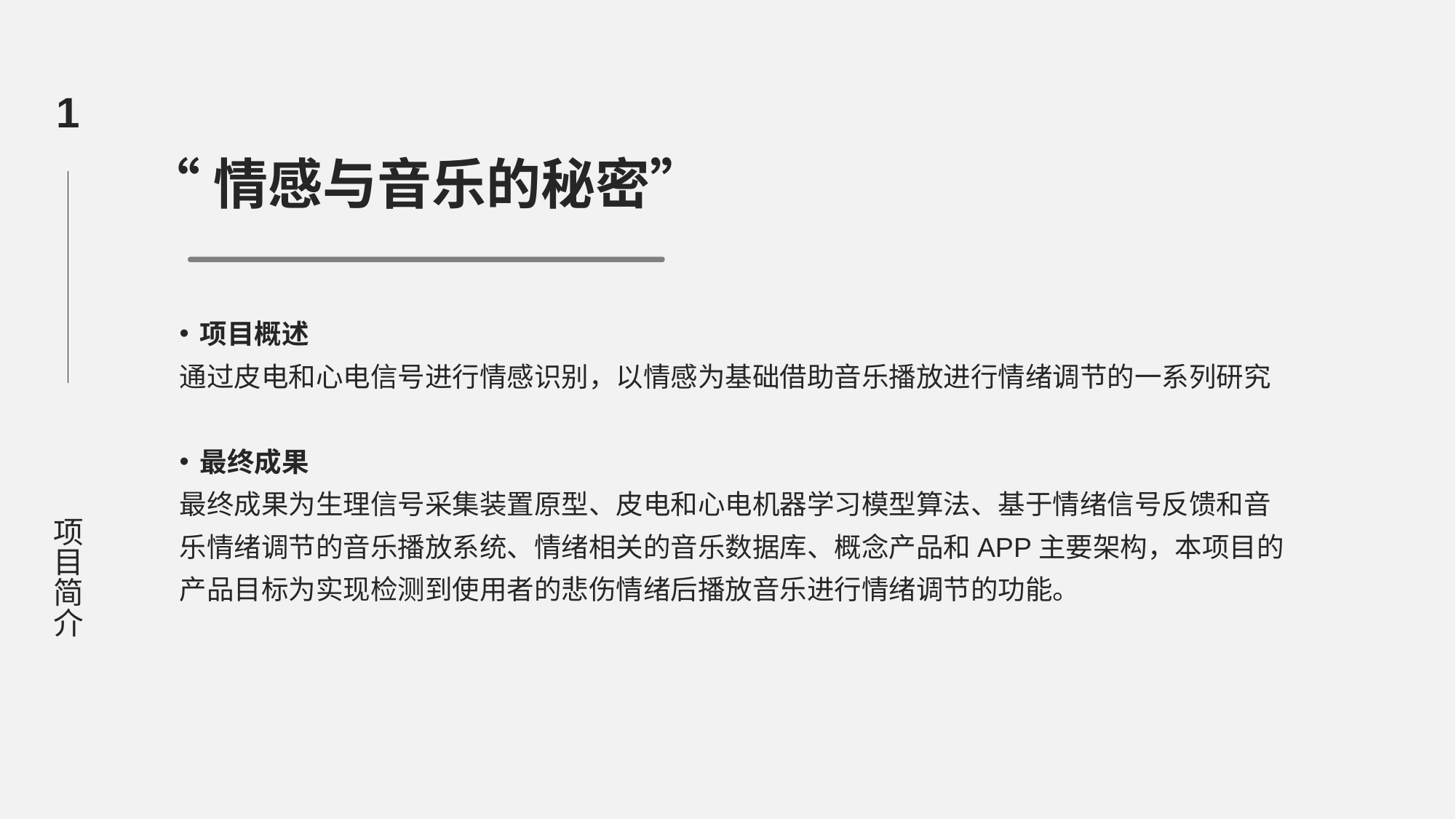

1
“情感与音乐的秘密”

项目概述
通过皮电和心电信号进行情感识别，以情感为基础借助音乐播放进行情绪调节的一系列研究

最终成果
最终成果为生理信号采集装置原型、皮电和心电机器学习模型算法、基于情绪信号反馈和音乐情绪调节的音乐播放系统、情绪相关的音乐数据库、概念产品和APP主要架构，本项目的产品目标为实现检测到使用者的悲伤情绪后播放音乐进行情绪调节的功能。

项目简介